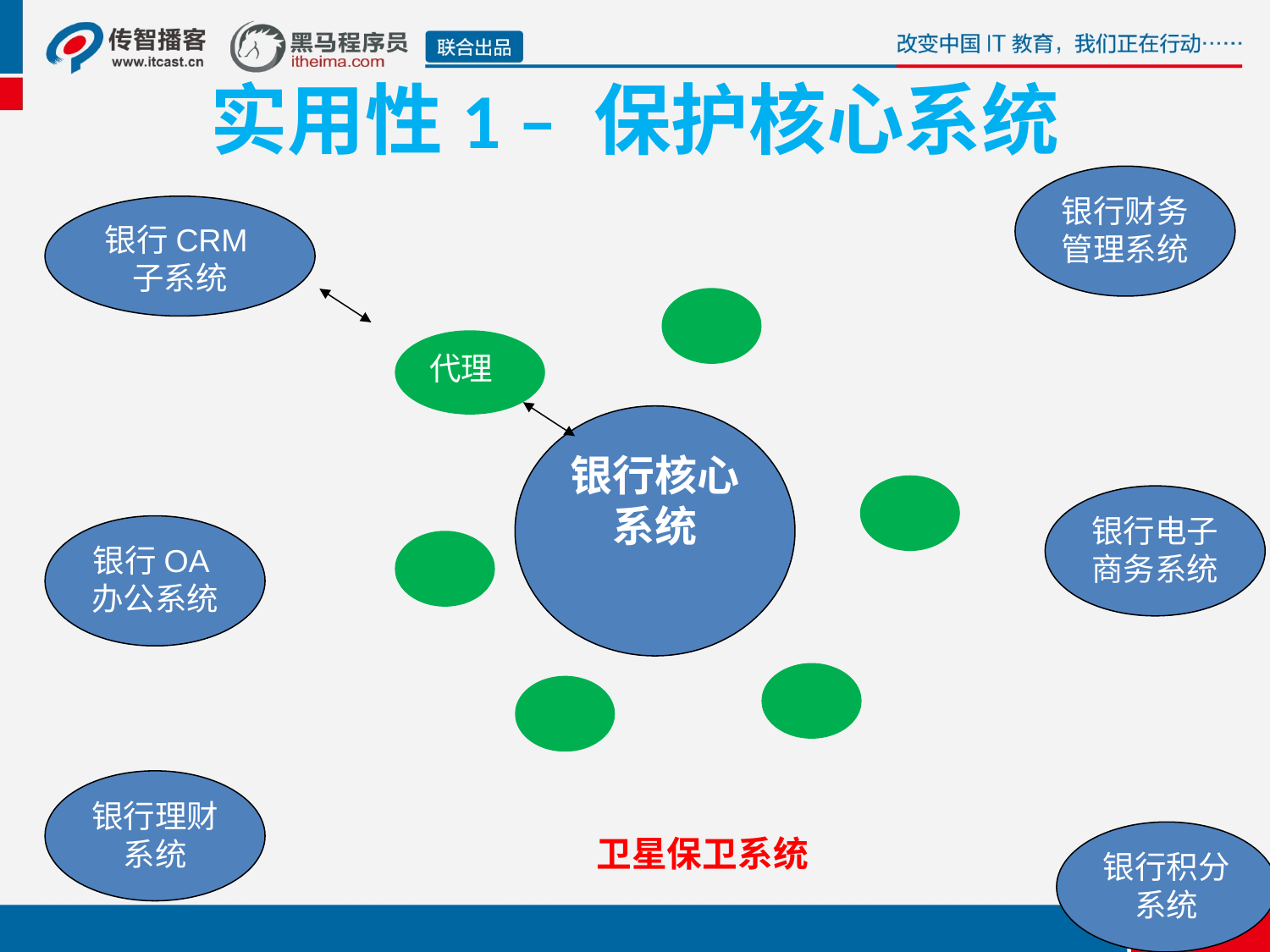

# 实用性1 – 保护核心系统
银行财务管理系统
银行CRM子系统

代理
银行核心系统

银行电子商务系统
银行OA办公系统

银行理财系统
银行积分系统
卫星保卫系统